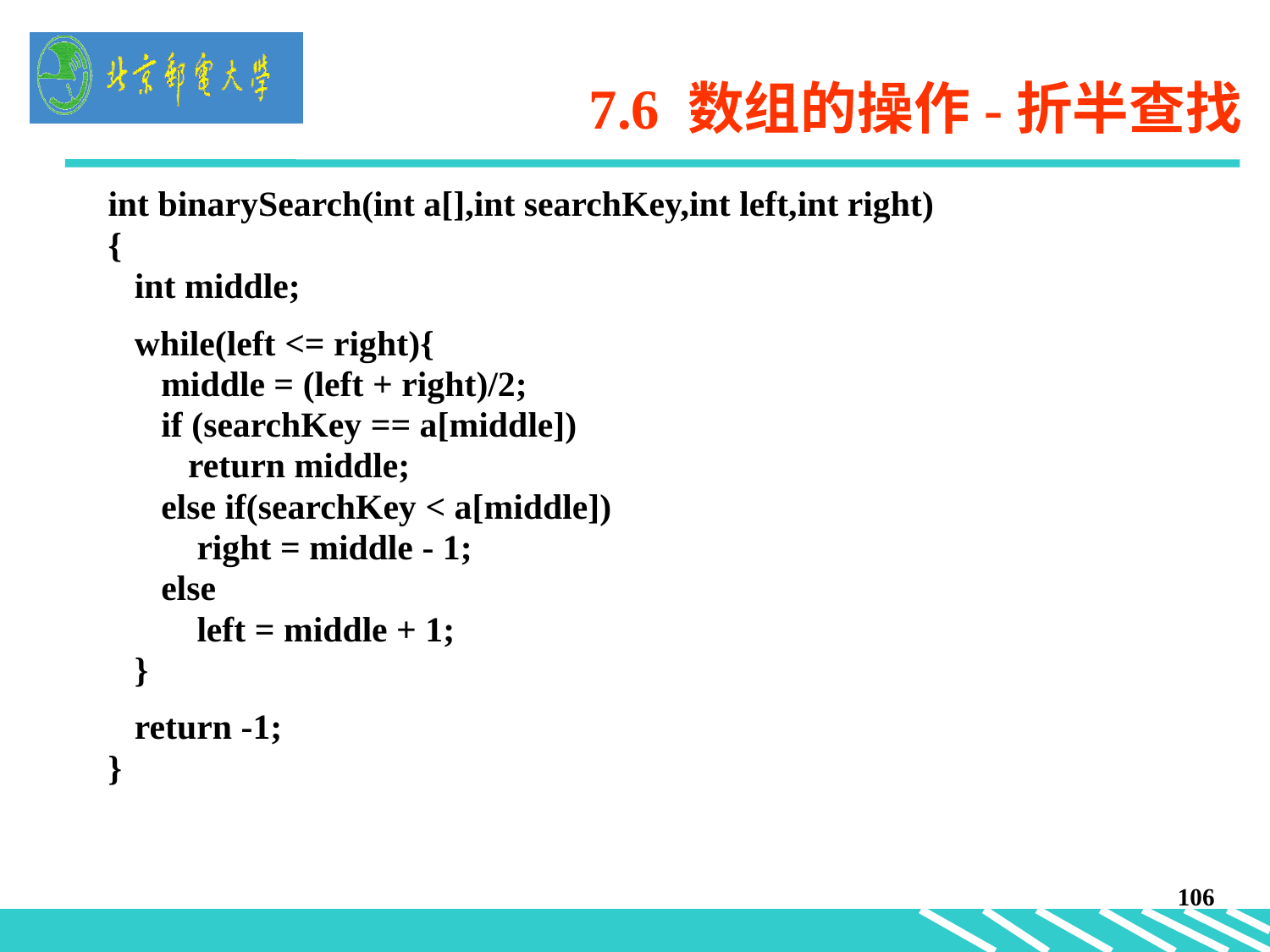

# 7.6 数组的操作-折半查找
int binarySearch(int a[],int searchKey,int left,int right)
{
   int middle;

   while(left <= right){
      middle = (left + right)/2;
      if (searchKey == a[middle])
         return middle;
      else if(searchKey < a[middle])
          right = middle - 1;
      else
          left = middle + 1;
   }

   return -1;
}
106